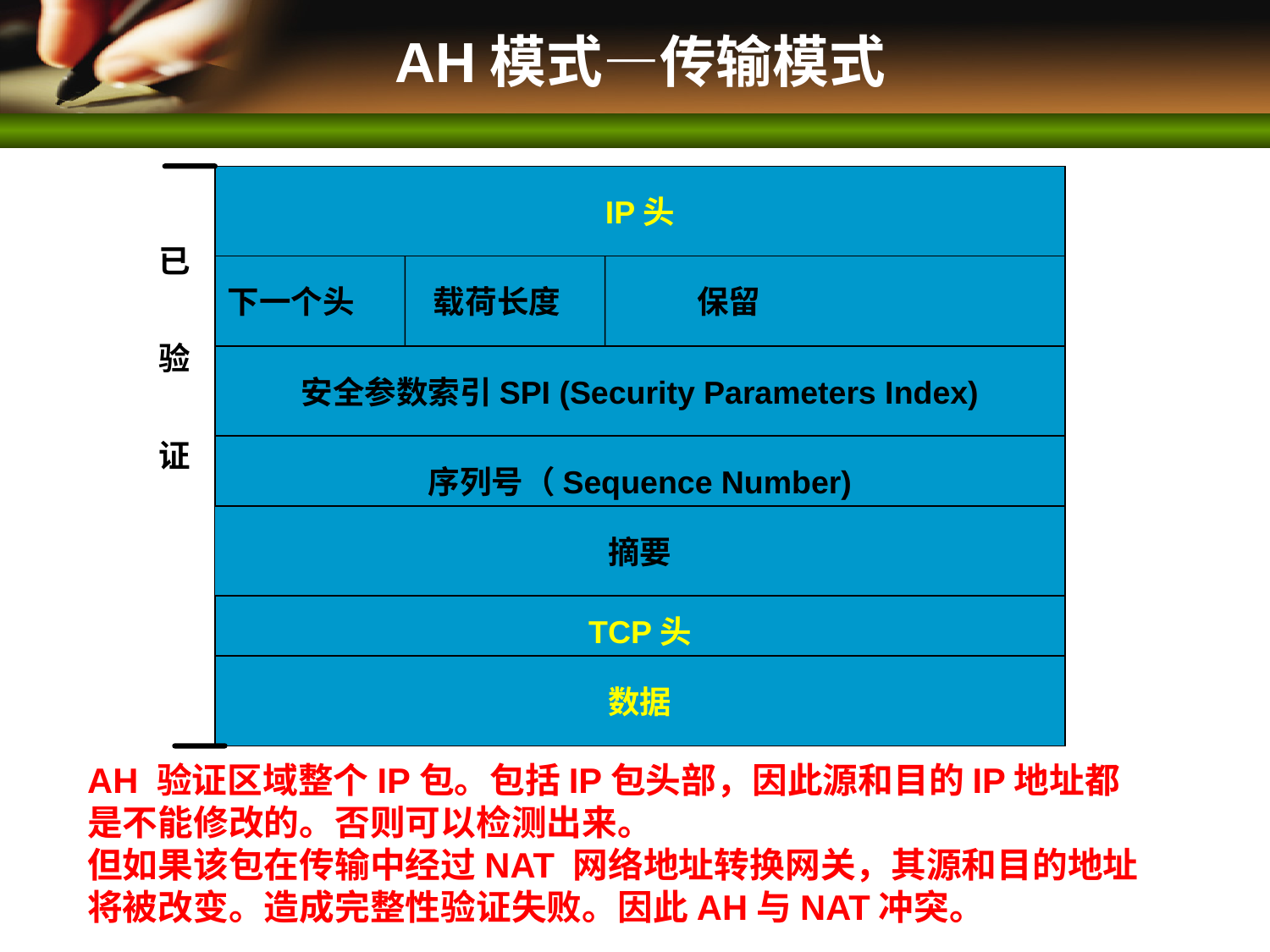

# AH模式—传输模式

IP头

已

验

证
下一个头           载荷长度                   保留

安全参数索引SPI (Security Parameters Index)
序列号（Sequence Number)
摘要
TCP头
数据

AH 验证区域整个IP包。包括IP包头部，因此源和目的IP地址都是不能修改的。否则可以检测出来。
但如果该包在传输中经过NAT 网络地址转换网关，其源和目的地址将被改变。造成完整性验证失败。因此AH与NAT冲突。